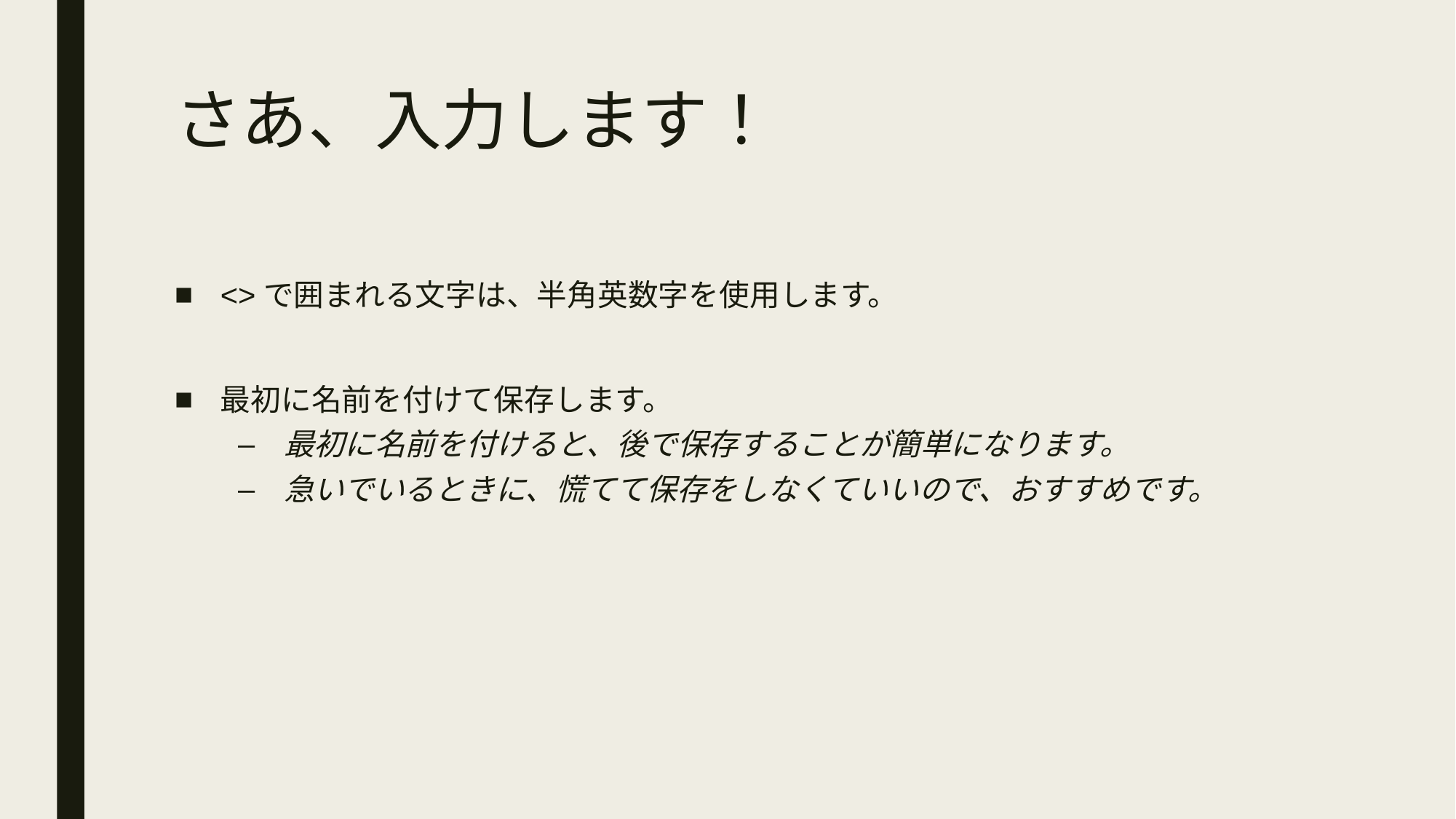

# さあ、入力します！
<>で囲まれる文字は、半角英数字を使用します。

最初に名前を付けて保存します。
最初に名前を付けると、後で保存することが簡単になります。
急いでいるときに、慌てて保存をしなくていいので、おすすめです。